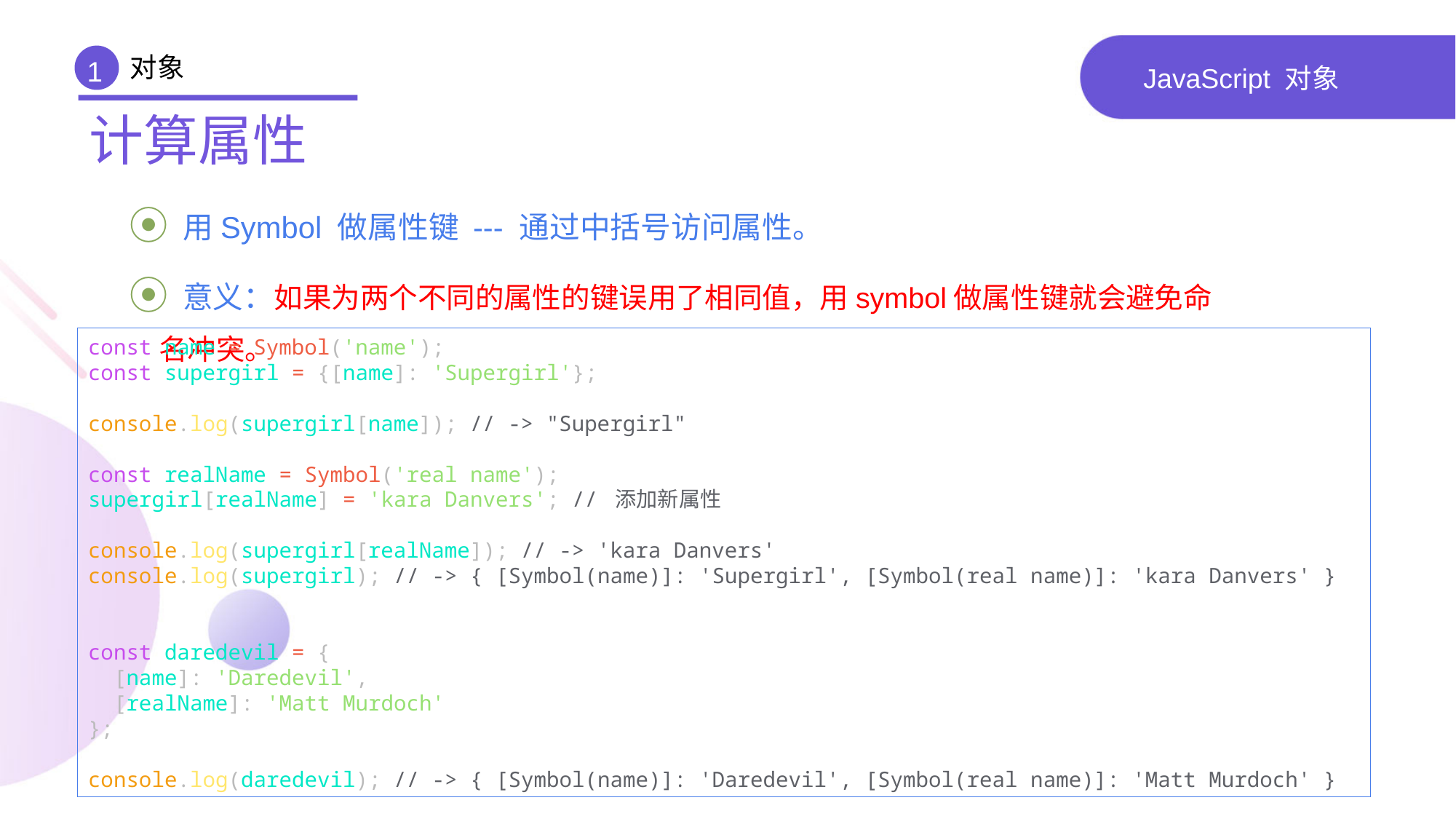

对象
1
# JavaScript 对象
计算属性
 用Symbol 做属性键 --- 通过中括号访问属性。
 意义：如果为两个不同的属性的键误用了相同值，用symbol做属性键就会避免命名冲突。
const name = Symbol('name');
const supergirl = {[name]: 'Supergirl'};
console.log(supergirl[name]); // -> "Supergirl"
const realName = Symbol('real name');
supergirl[realName] = 'kara Danvers'; // 添加新属性
console.log(supergirl[realName]); // -> 'kara Danvers'
console.log(supergirl); // -> { [Symbol(name)]: 'Supergirl', [Symbol(real name)]: 'kara Danvers' }
const daredevil = {
  [name]: 'Daredevil',
  [realName]: 'Matt Murdoch'
};
console.log(daredevil); // -> { [Symbol(name)]: 'Daredevil', [Symbol(real name)]: 'Matt Murdoch' }